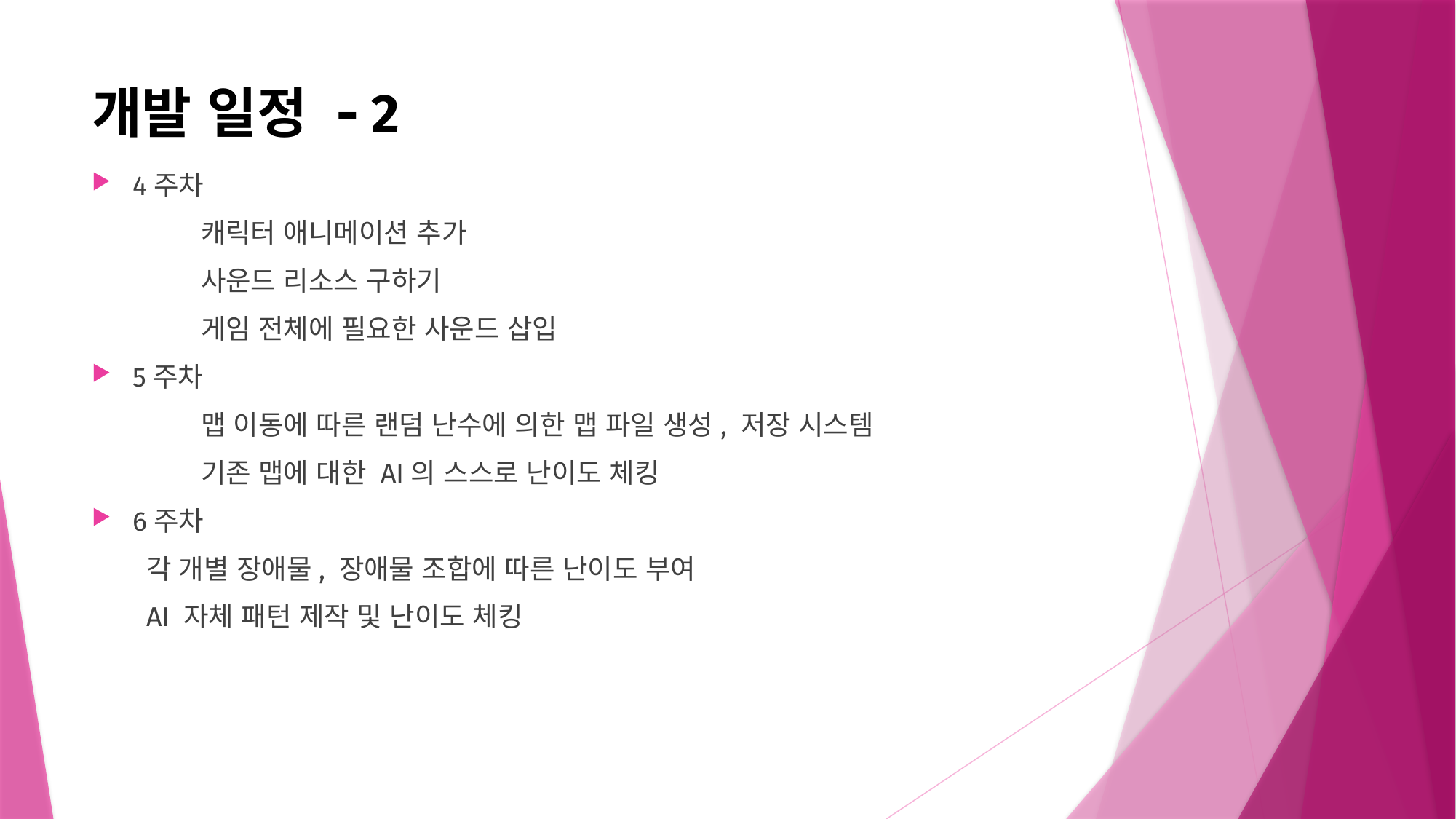

# 개발 일정 - 2
4주차
	캐릭터 애니메이션 추가
	사운드 리소스 구하기
	게임 전체에 필요한 사운드 삽입
5주차
	맵 이동에 따른 랜덤 난수에 의한 맵 파일 생성, 저장 시스템
	기존 맵에 대한 AI의 스스로 난이도 체킹
6주차
각 개별 장애물, 장애물 조합에 따른 난이도 부여
AI 자체 패턴 제작 및 난이도 체킹